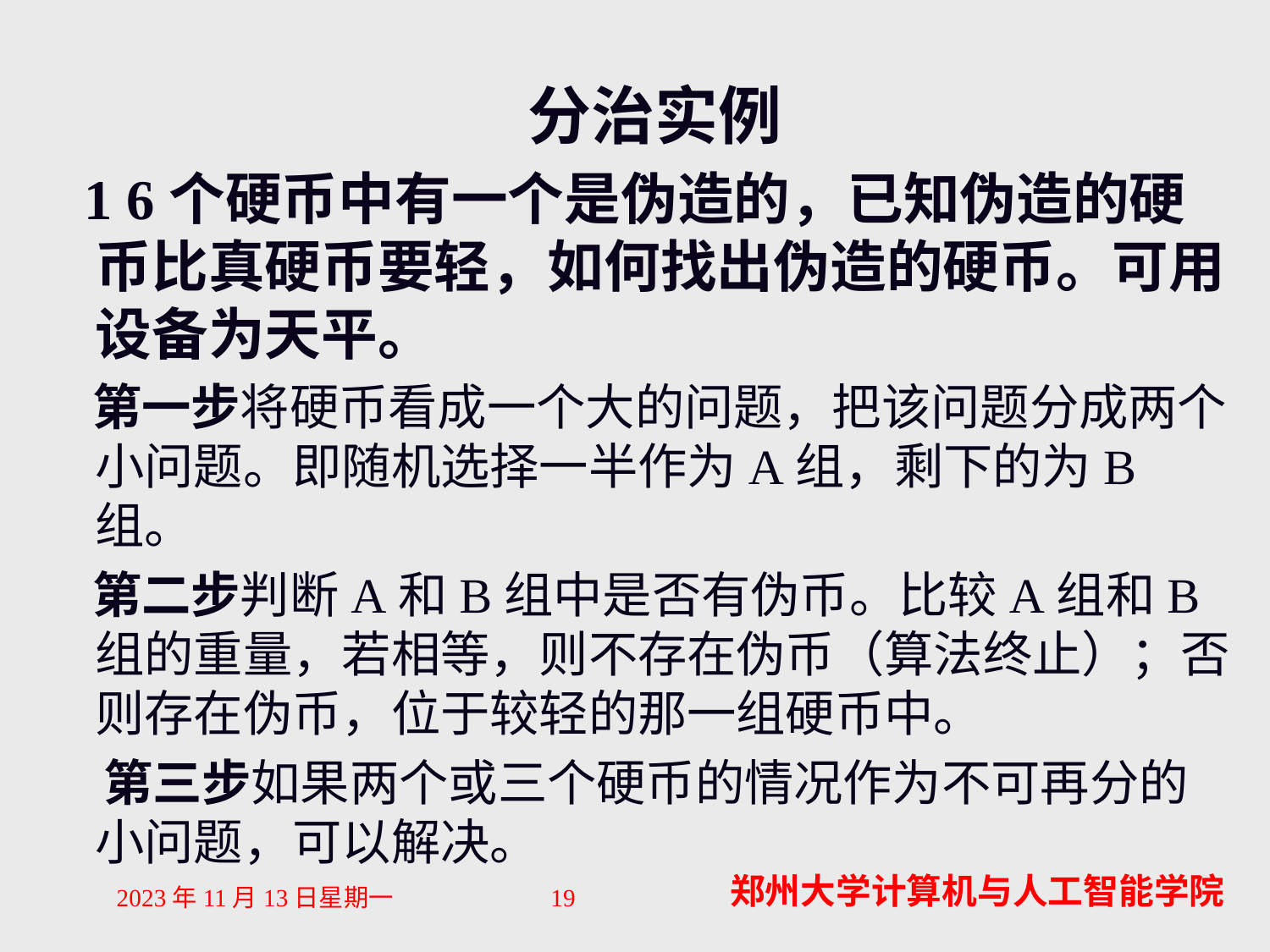

分治实例
   1 6个硬币中有一个是伪造的，已知伪造的硬币比真硬币要轻，如何找出伪造的硬币。可用设备为天平。
   第一步将硬币看成一个大的问题，把该问题分成两个小问题。即随机选择一半作为A组，剩下的为B组。
   第二步判断A和B组中是否有伪币。比较A组和B组的重量，若相等，则不存在伪币（算法终止）；否则存在伪币，位于较轻的那一组硬币中。
    第三步如果两个或三个硬币的情况作为不可再分的小问题，可以解决。